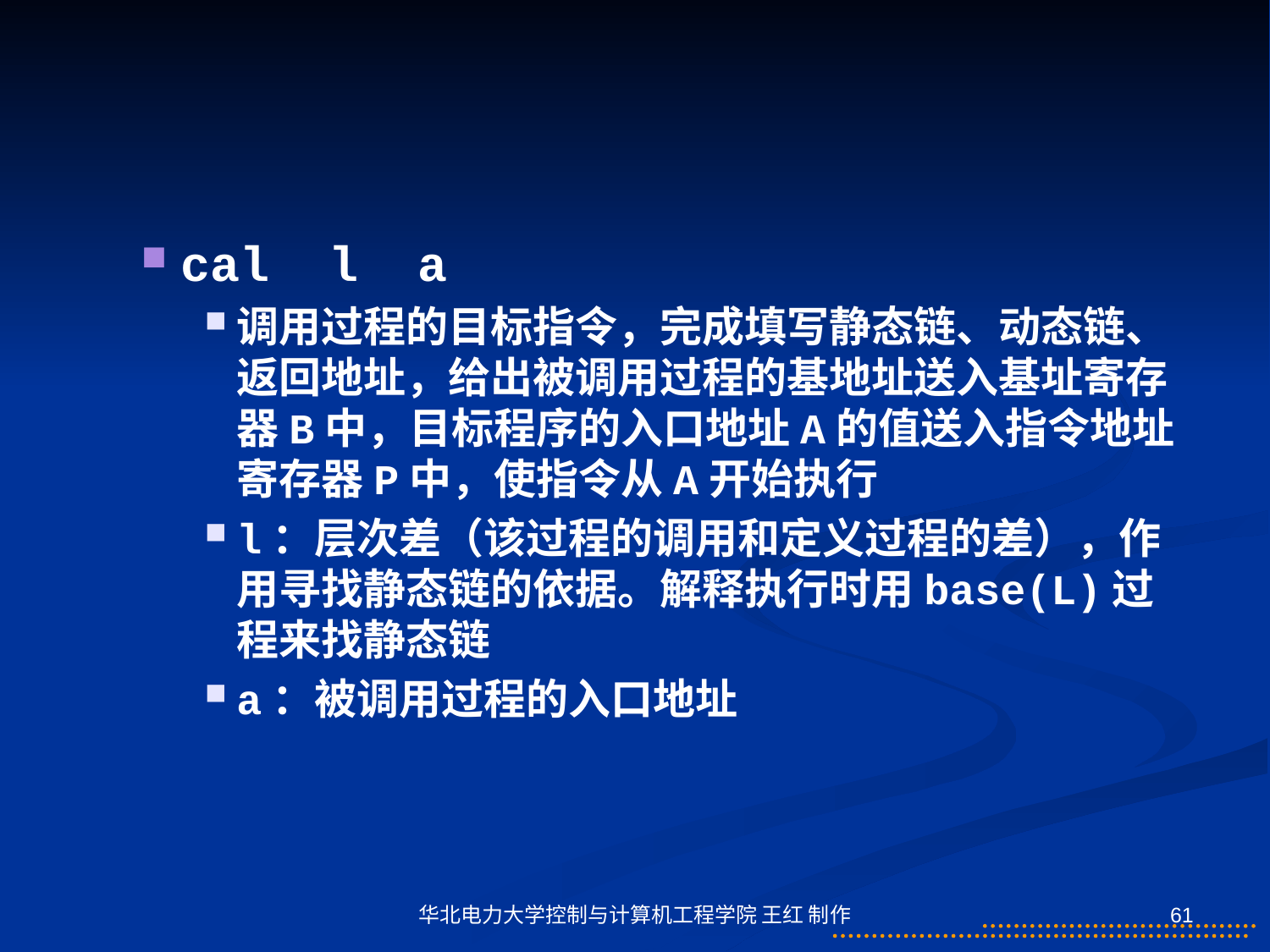

#
cal  l  a
调用过程的目标指令，完成填写静态链、动态链、返回地址，给出被调用过程的基地址送入基址寄存器B中，目标程序的入口地址A的值送入指令地址寄存器P中，使指令从A开始执行
l：层次差（该过程的调用和定义过程的差），作用寻找静态链的依据。解释执行时用base(L)过程来找静态链
a：被调用过程的入口地址
华北电力大学控制与计算机工程学院 王红 制作
61